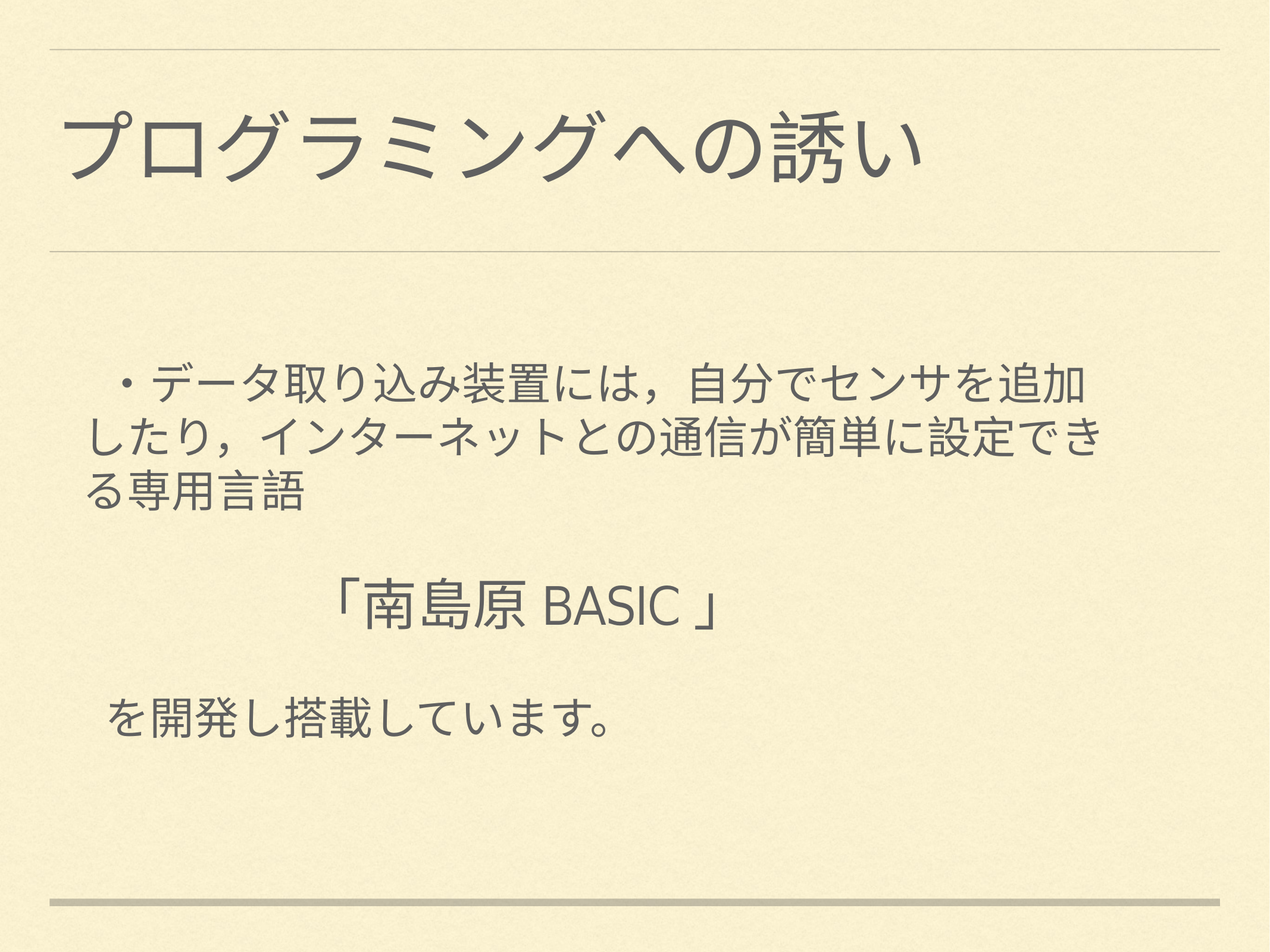

# プログラミングへの誘い
・データ取り込み装置には，自分でセンサを追加したり，インターネットとの通信が簡単に設定できる専用言語
　　　　　「南島原BASIC」
を開発し搭載しています。